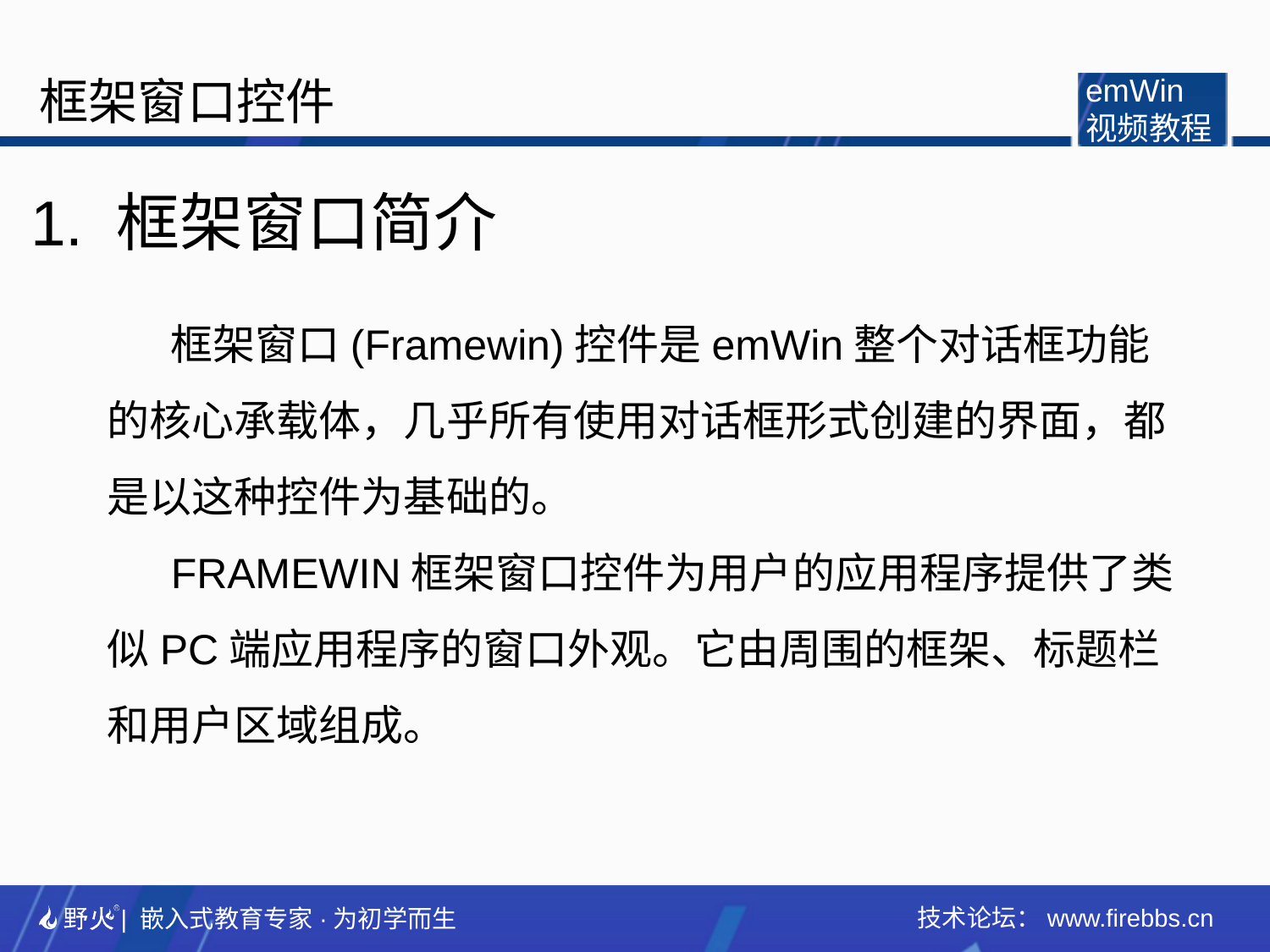

框架窗口控件
emWin
视频教程
1. 框架窗口简介
框架窗口(Framewin)控件是emWin整个对话框功能的核心承载体，几乎所有使用对话框形式创建的界面，都是以这种控件为基础的。
FRAMEWIN框架窗口控件为用户的应用程序提供了类似PC端应用程序的窗口外观。它由周围的框架、标题栏和用户区域组成。